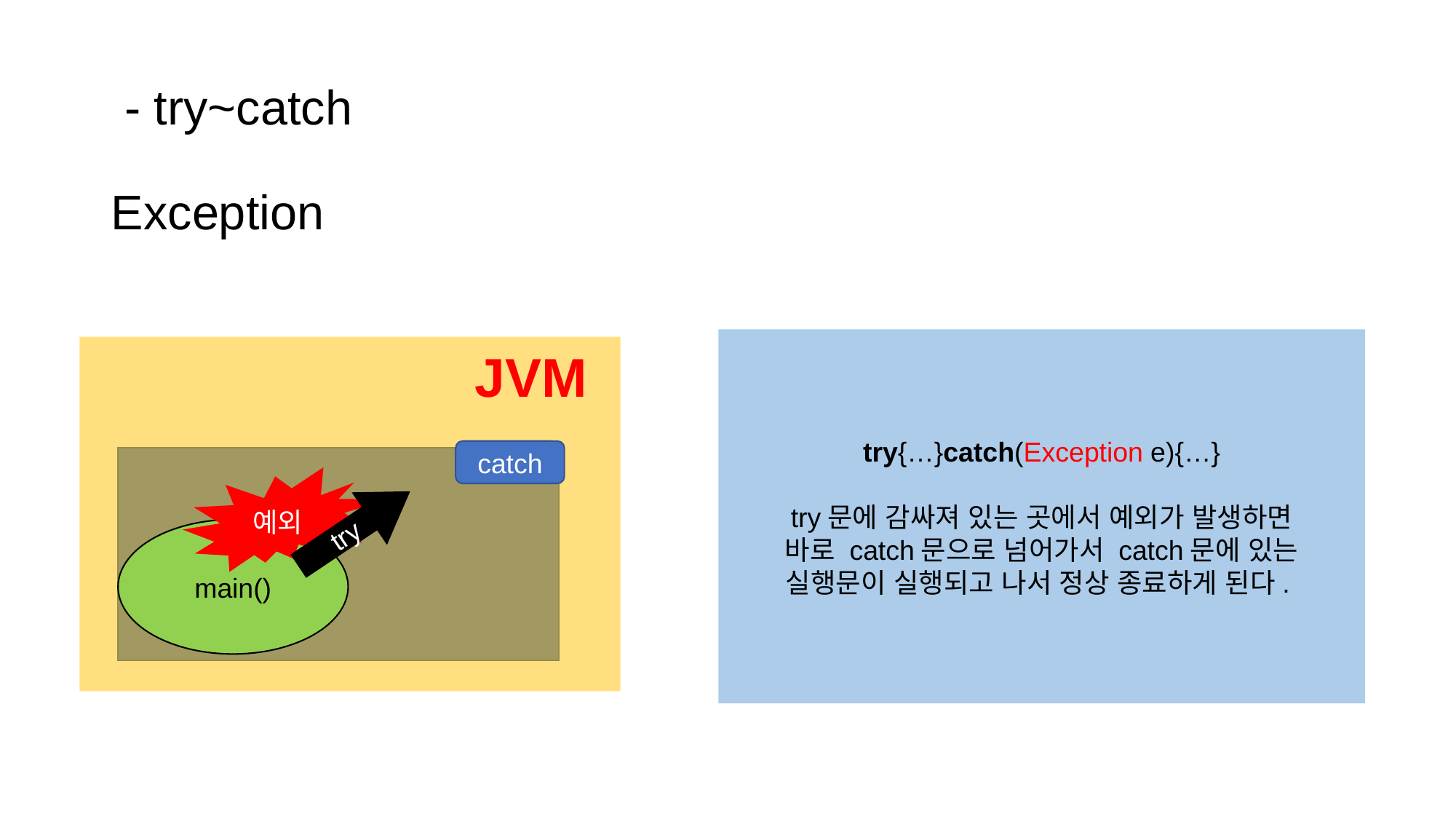

# - try~catch Exception
try{…}catch(Exception e){…}

try문에 감싸져 있는 곳에서 예외가 발생하면
바로 catch문으로 넘어가서 catch문에 있는
실행문이 실행되고 나서 정상 종료하게 된다.

JVM
catch

예외
try
main()